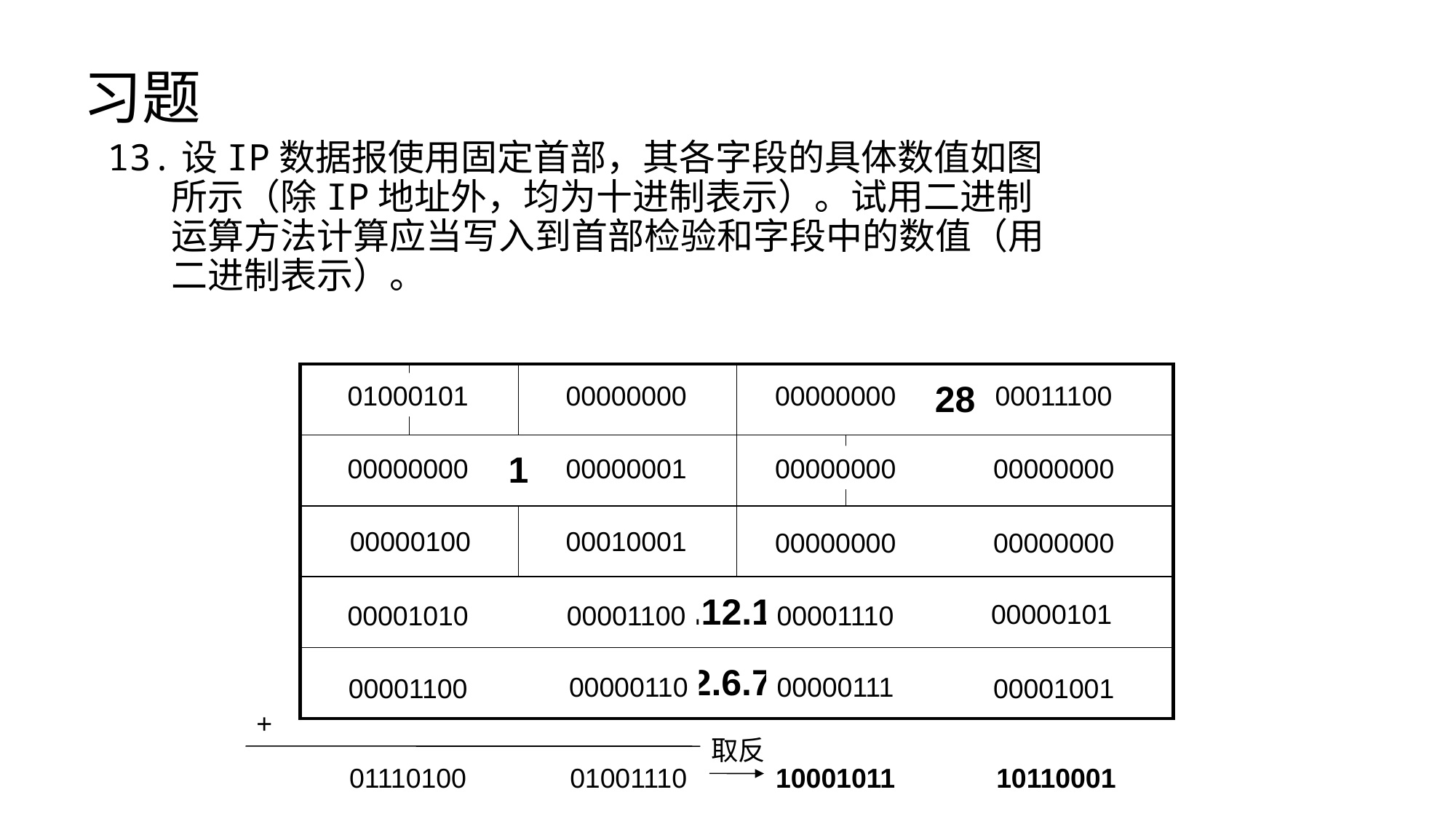

# 习题
13.设IP数据报使用固定首部，其各字段的具体数值如图所示（除IP地址外，均为十进制表示）。试用二进制运算方法计算应当写入到首部检验和字段中的数值（用二进制表示）。
| 4 | 5 | 0 | 28 |  |
| --- | --- | --- | --- | --- |
| 1 |  |  | 0 | 0 |
| 4 |  | 17 |  |  |
| 10.12.14.5 |  |  |  |  |
| 12.6.7.9 |  |  |  |  |
01000101
00000000
00000000
00011100
00000000
00000001
00000000
00000000
00000100
00010001
00000000
00000000
00000101
00001010
00001100
00001110
00000110
00000111
00001100
00001001
+
取反

01110100
01001110
10001011
10110001